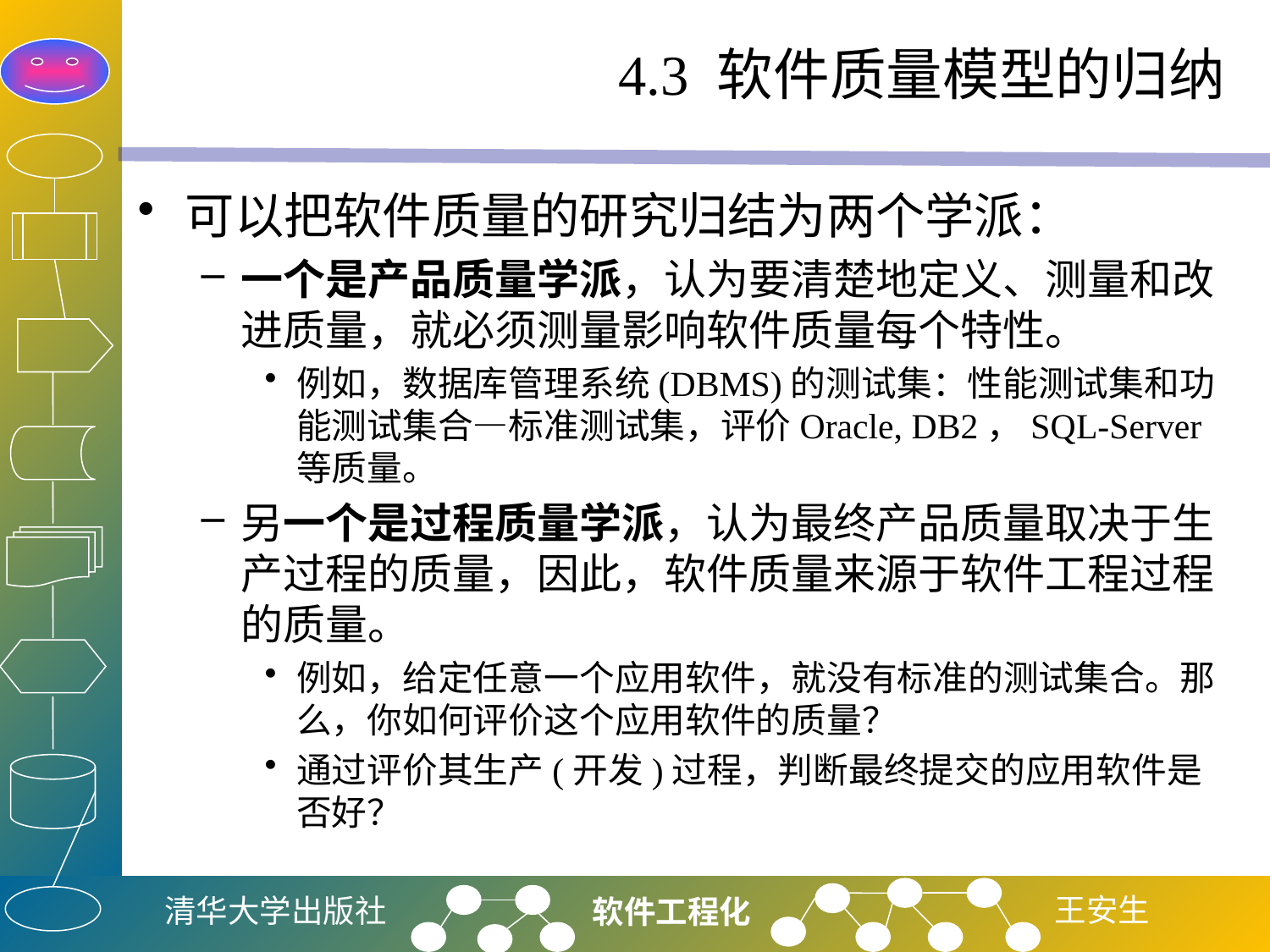

# 4.3 软件质量模型的归纳
可以把软件质量的研究归结为两个学派：
一个是产品质量学派，认为要清楚地定义、测量和改进质量，就必须测量影响软件质量每个特性。
例如，数据库管理系统(DBMS)的测试集：性能测试集和功能测试集合—标准测试集，评价Oracle, DB2，SQL-Server等质量。
另一个是过程质量学派，认为最终产品质量取决于生产过程的质量，因此，软件质量来源于软件工程过程的质量。
例如，给定任意一个应用软件，就没有标准的测试集合。那么，你如何评价这个应用软件的质量？
通过评价其生产(开发)过程，判断最终提交的应用软件是否好？